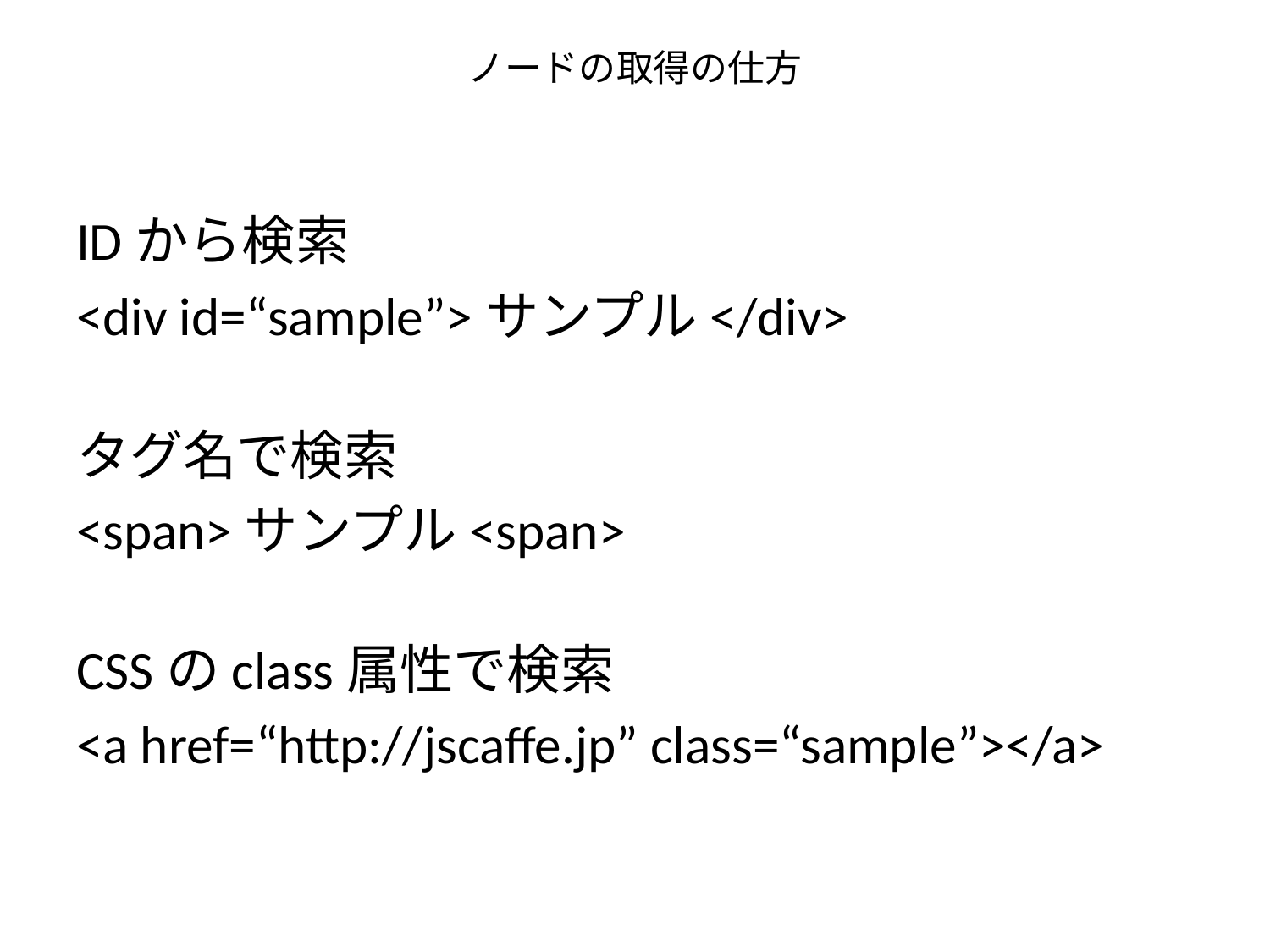

# ノードの取得の仕方
IDから検索
<div id=“sample”>サンプル</div>
タグ名で検索
<span>サンプル<span>
CSSのclass属性で検索
<a href=“http://jscaffe.jp” class=“sample”></a>